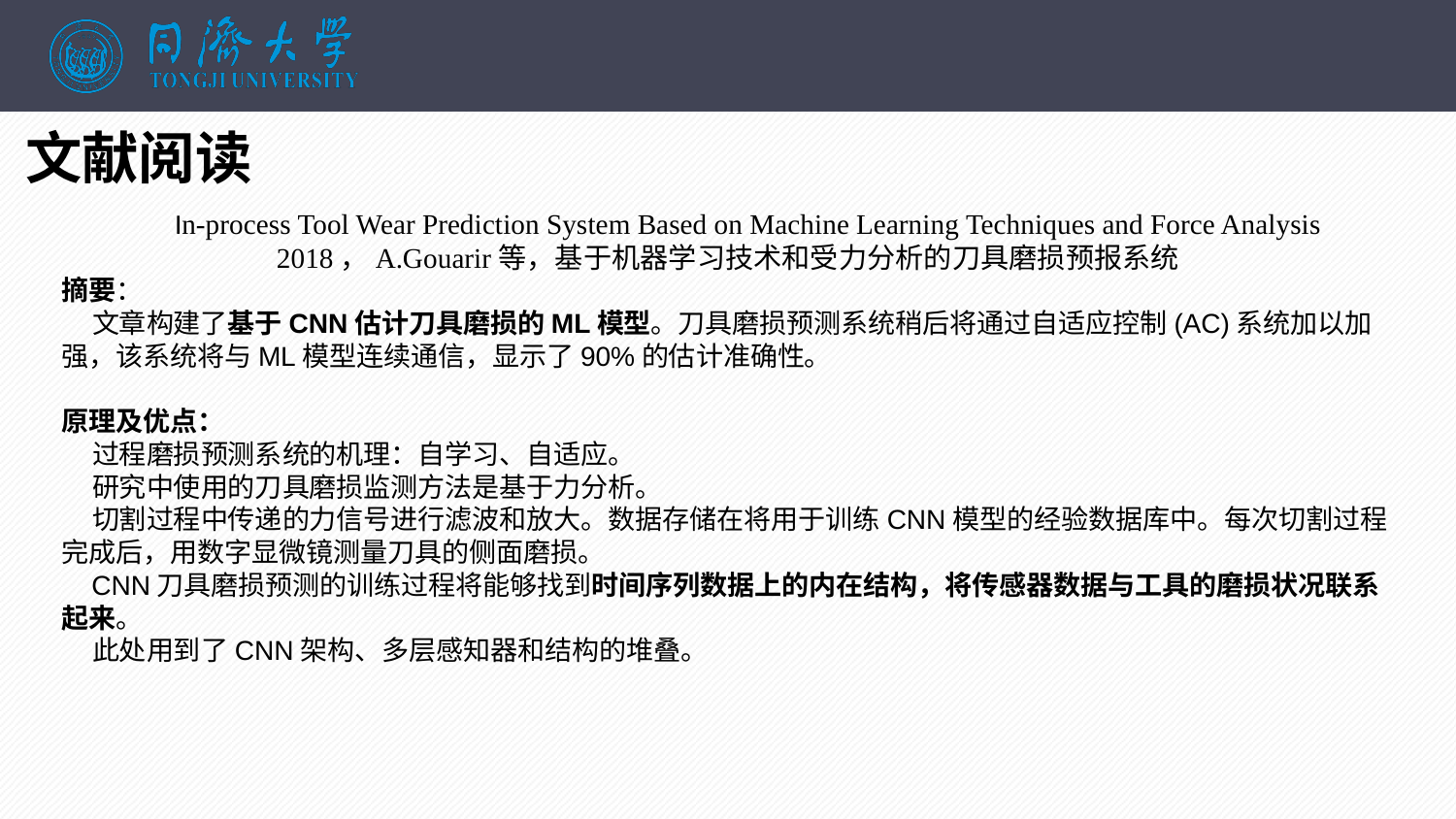

文献阅读
        In-process Tool Wear Prediction System Based on Machine Learning Techniques and Force Analysis
2018，A.Gouarir等，基于机器学习技术和受力分析的刀具磨损预报系统
摘要：
    文章构建了基于CNN估计刀具磨损的ML模型。刀具磨损预测系统稍后将通过自适应控制(AC)系统加以加强，该系统将与ML模型连续通信，显示了90%的估计准确性。

原理及优点：
    过程磨损预测系统的机理：自学习、自适应。
    研究中使用的刀具磨损监测方法是基于力分析。
    切割过程中传递的力信号进行滤波和放大。数据存储在将用于训练CNN模型的经验数据库中。每次切割过程完成后，用数字显微镜测量刀具的侧面磨损。
    CNN刀具磨损预测的训练过程将能够找到时间序列数据上的内在结构，将传感器数据与工具的磨损状况联系起来。
    此处用到了CNN架构、多层感知器和结构的堆叠。